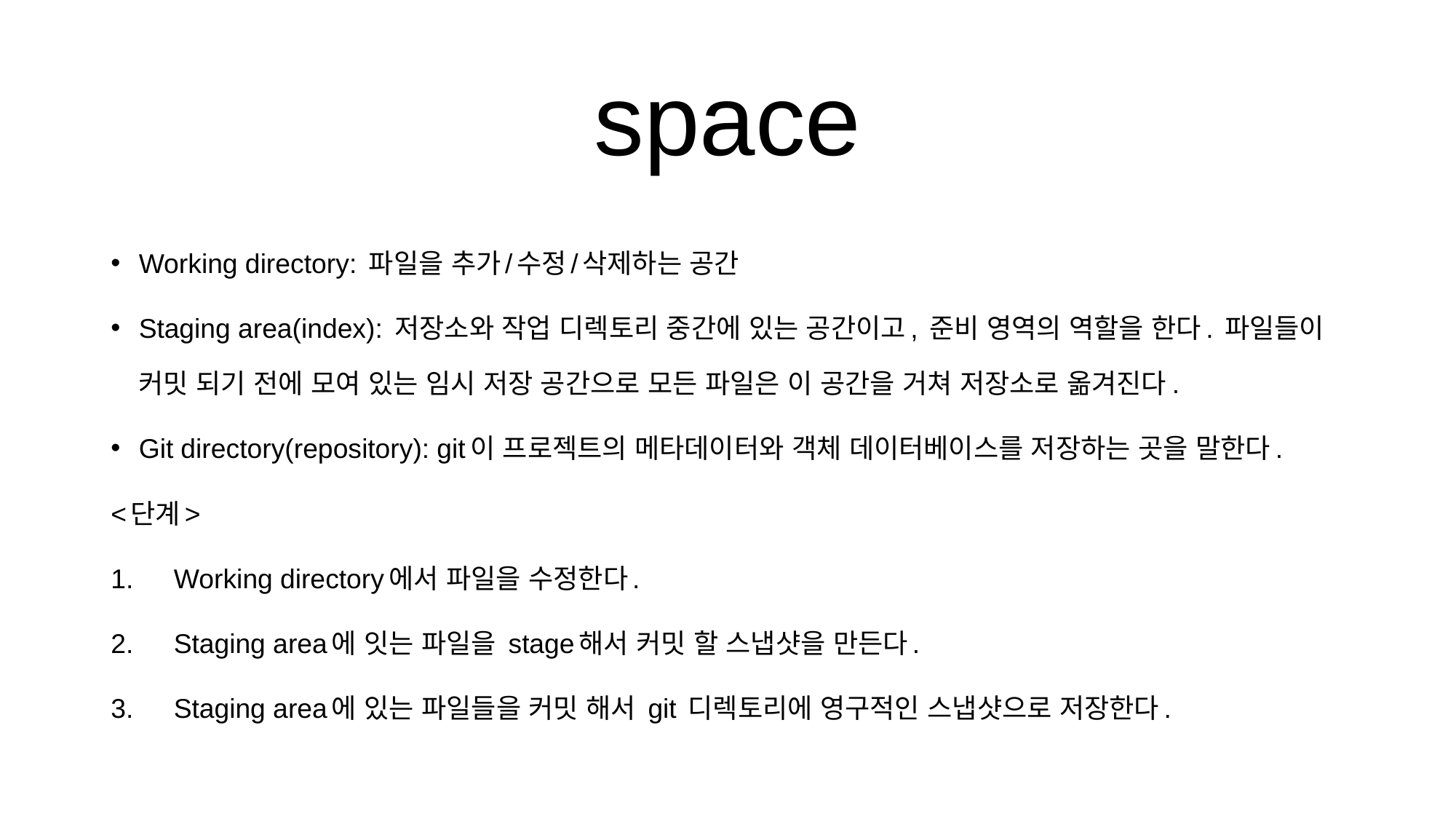

# space
Working directory: 파일을 추가/수정/삭제하는 공간
Staging area(index): 저장소와 작업 디렉토리 중간에 있는 공간이고, 준비 영역의 역할을 한다. 파일들이 커밋 되기 전에 모여 있는 임시 저장 공간으로 모든 파일은 이 공간을 거쳐 저장소로 옮겨진다.
Git directory(repository): git이 프로젝트의 메타데이터와 객체 데이터베이스를 저장하는 곳을 말한다.
<단계>
Working directory에서 파일을 수정한다.
Staging area에 잇는 파일을 stage해서 커밋 할 스냅샷을 만든다.
Staging area에 있는 파일들을 커밋 해서 git 디렉토리에 영구적인 스냅샷으로 저장한다.